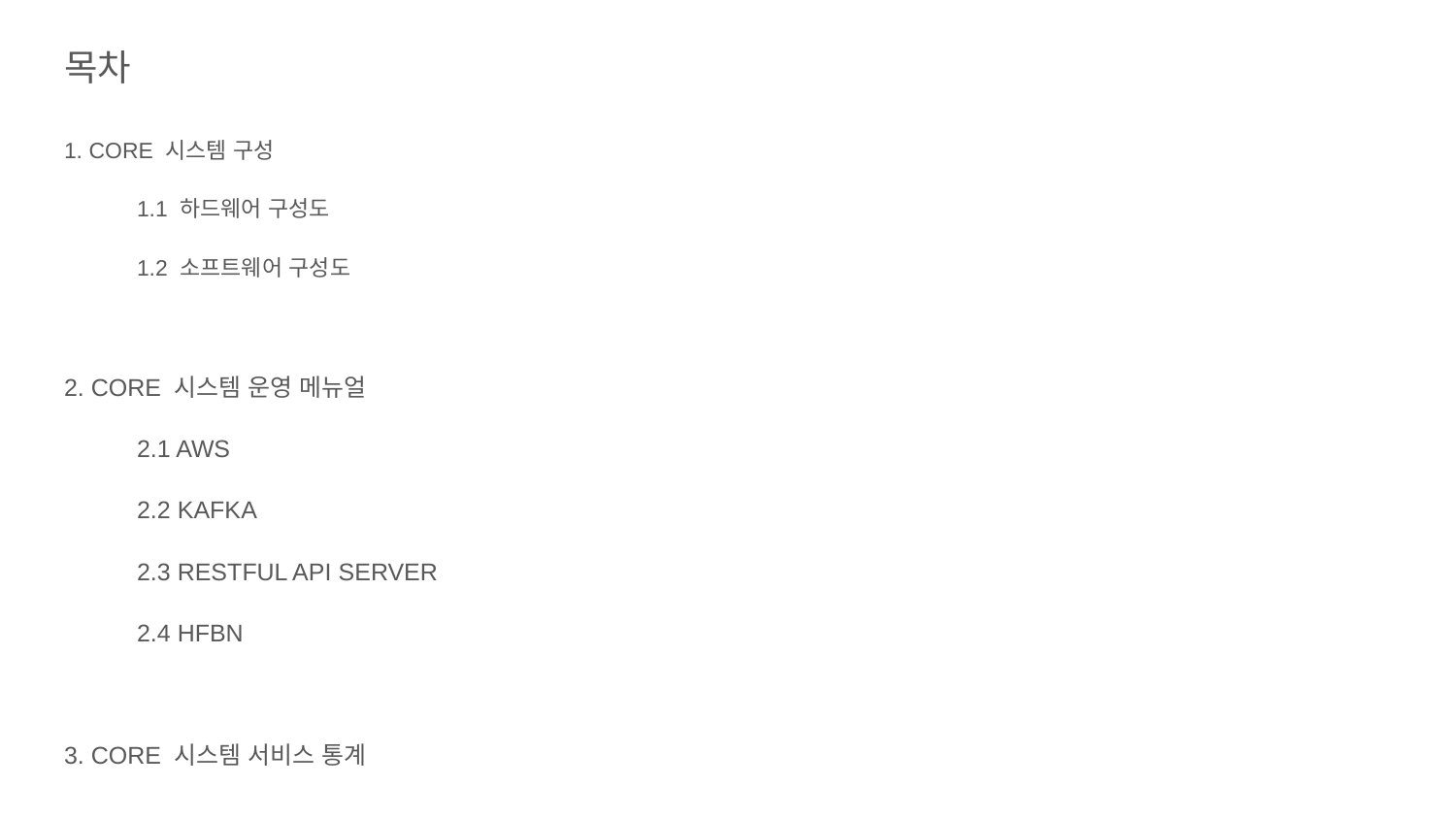

목차
#
1. CORE 시스템 구성
1.1 하드웨어 구성도
1.2 소프트웨어 구성도

2. CORE 시스템 운영 메뉴얼
2.1 AWS
2.2 KAFKA
2.3 RESTFUL API SERVER
2.4 HFBN

3. CORE 시스템 서비스 통계